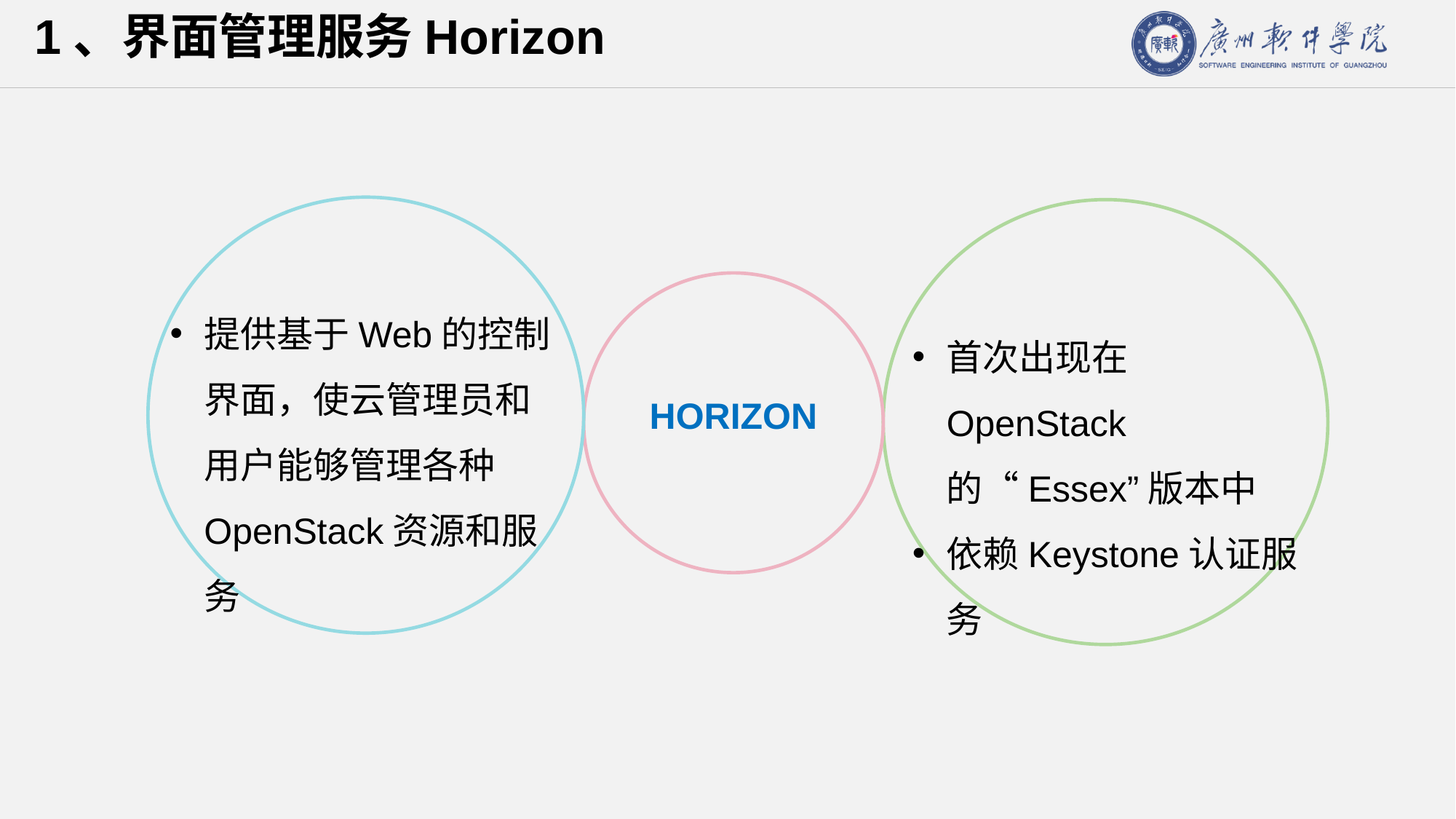

# 1、界面管理服务Horizon

提供基于Web的控制界面，使云管理员和用户能够管理各种OpenStack资源和服务

首次出现在OpenStack的“Essex”版本中
依赖Keystone认证服务

HORIZON